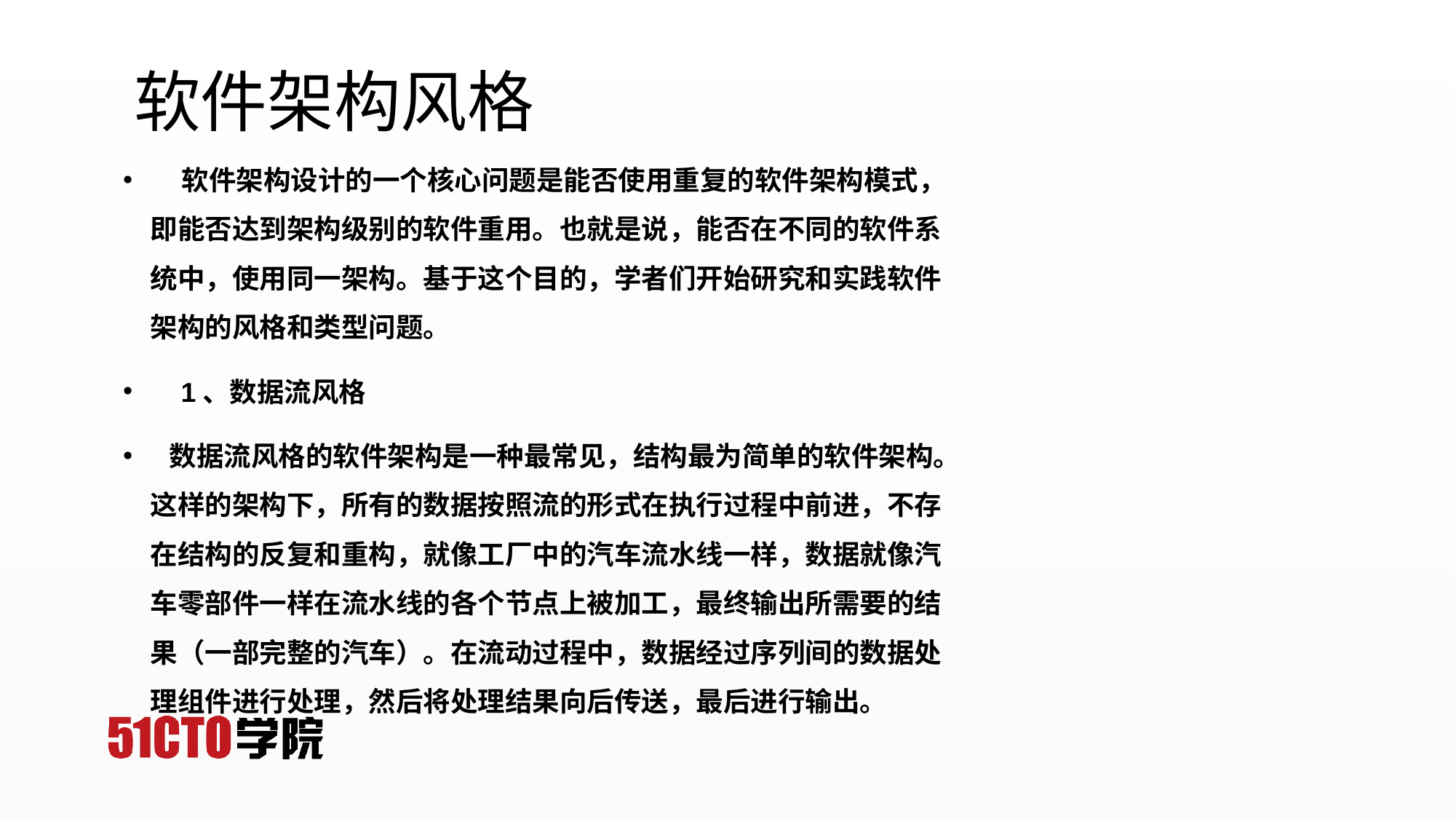

# 软件架构风格
    软件架构设计的一个核心问题是能否使用重复的软件架构模式，即能否达到架构级别的软件重用。也就是说，能否在不同的软件系统中，使用同一架构。基于这个目的，学者们开始研究和实践软件架构的风格和类型问题。
    1、数据流风格
  数据流风格的软件架构是一种最常见，结构最为简单的软件架构。这样的架构下，所有的数据按照流的形式在执行过程中前进，不存在结构的反复和重构，就像工厂中的汽车流水线一样，数据就像汽车零部件一样在流水线的各个节点上被加工，最终输出所需要的结果（一部完整的汽车）。在流动过程中，数据经过序列间的数据处理组件进行处理，然后将处理结果向后传送，最后进行输出。